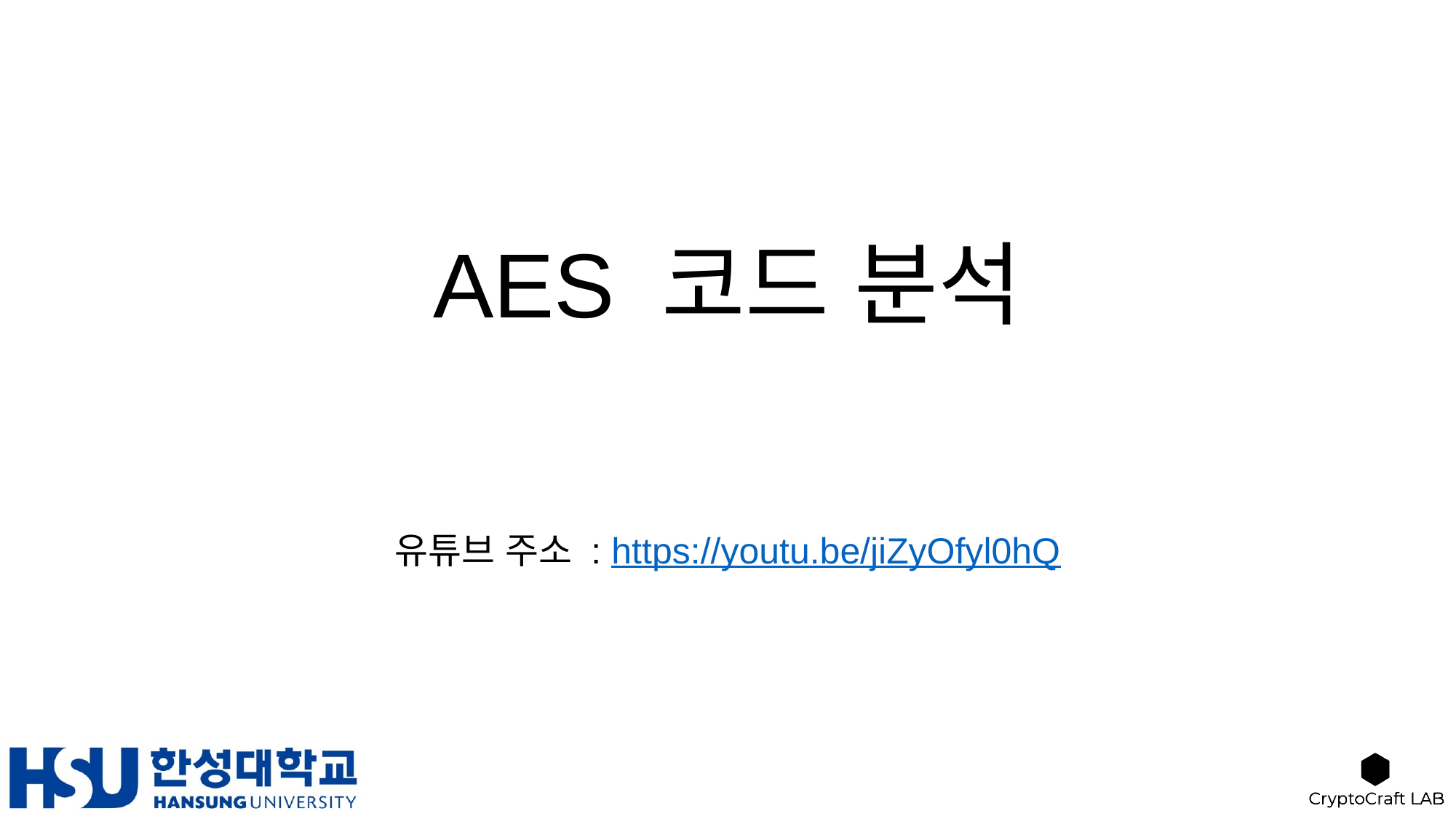

# AES 코드 분석
유튜브 주소 : https://youtu.be/jiZyOfyl0hQ